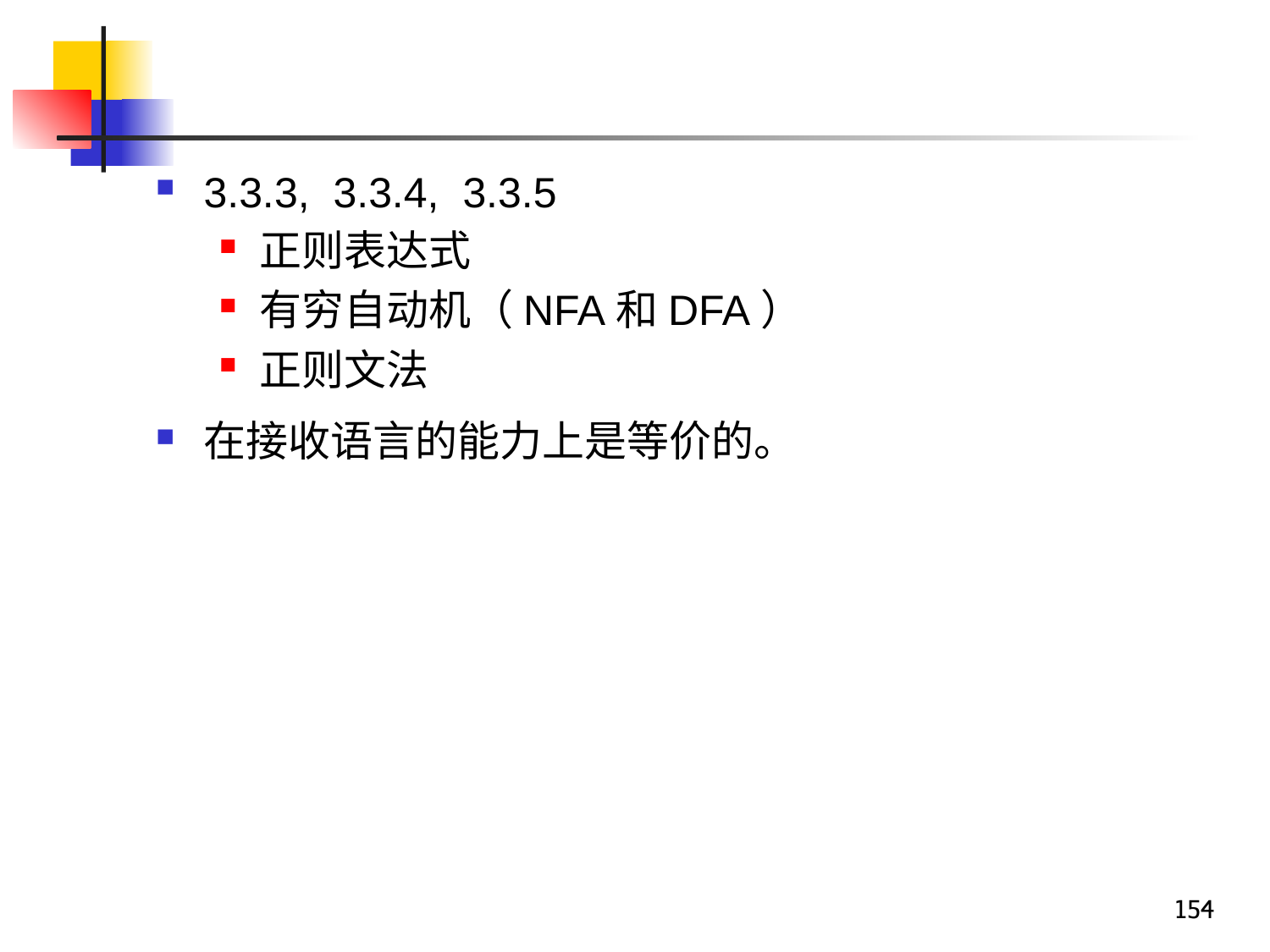

3.3.3,  3.3.4,  3.3.5
正则表达式
有穷自动机（NFA和DFA）
正则文法
在接收语言的能力上是等价的。
154